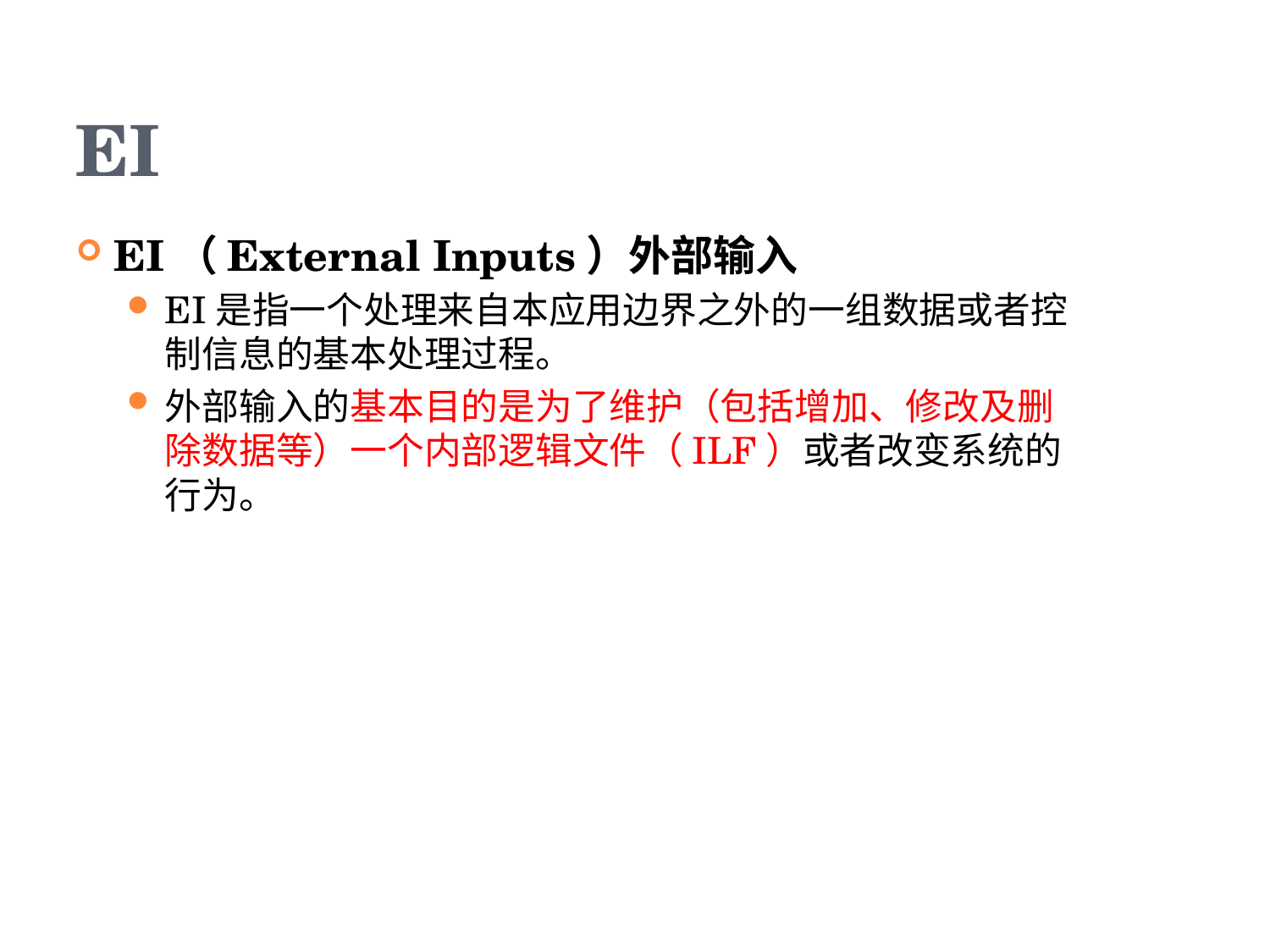

# EI
EI（External Inputs）外部输入
EI是指一个处理来自本应用边界之外的一组数据或者控制信息的基本处理过程。
外部输入的基本目的是为了维护（包括增加、修改及删除数据等）一个内部逻辑文件（ILF）或者改变系统的行为。